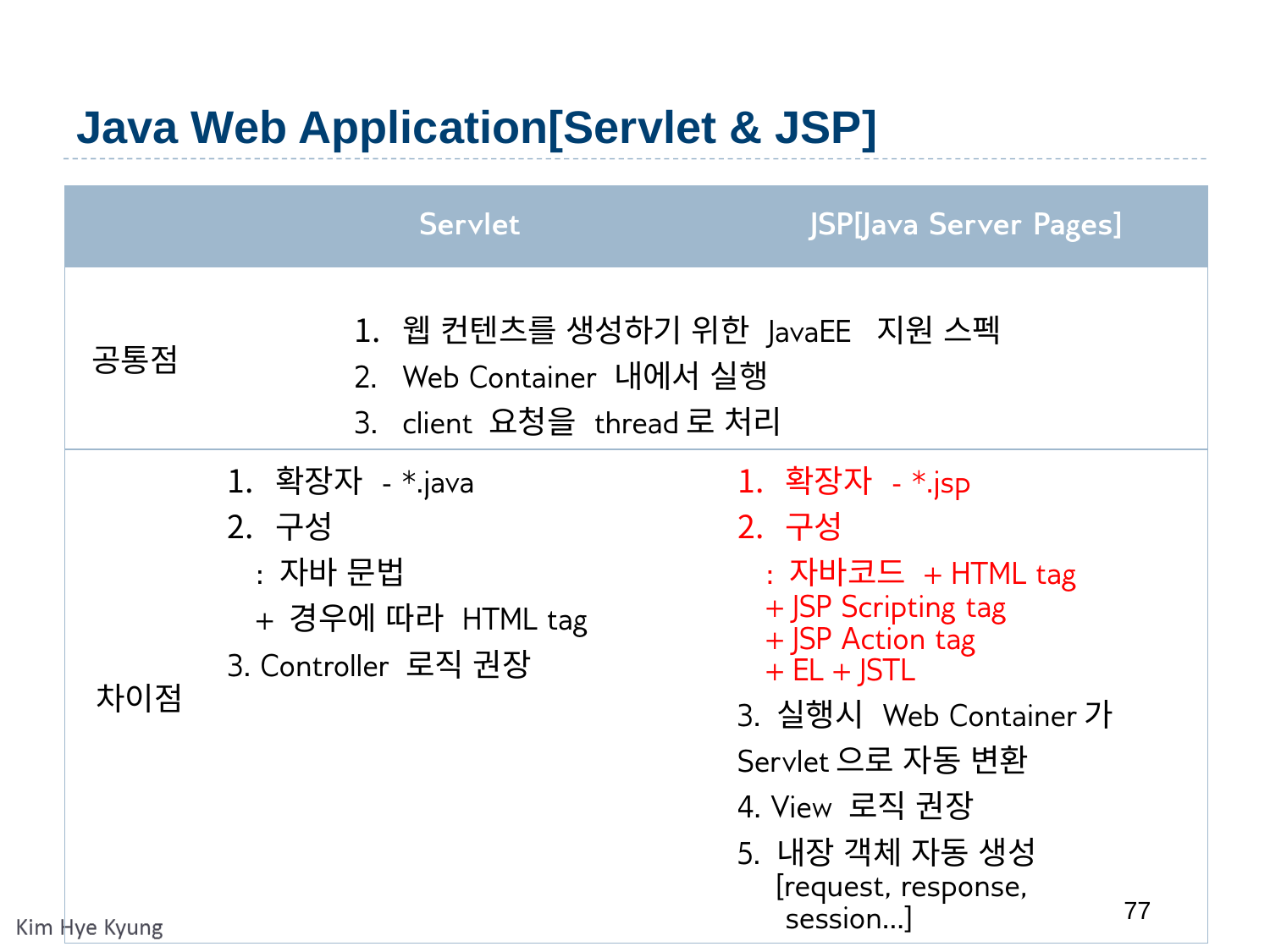

# Java Web Application[Servlet & JSP]
|  | Servlet | JSP[Java Server Pages] |
| --- | --- | --- |
| 공통점 | 웹 컨텐츠를 생성하기 위한 JavaEE 지원 스펙 Web Container 내에서 실행 client 요청을 thread로 처리 |  |
| 차이점 | 확장자 - \*.java 구성 : 자바 문법 + 경우에 따라 HTML tag 3. Controller 로직 권장 | 확장자 - \*.jsp 구성 : 자바코드 + HTML tag + JSP Scripting tag + JSP Action tag + EL + JSTL 3. 실행시 Web Container가 Servlet으로 자동 변환 4. View 로직 권장 5. 내장 객체 자동 생성 [request, response, session...] |
77